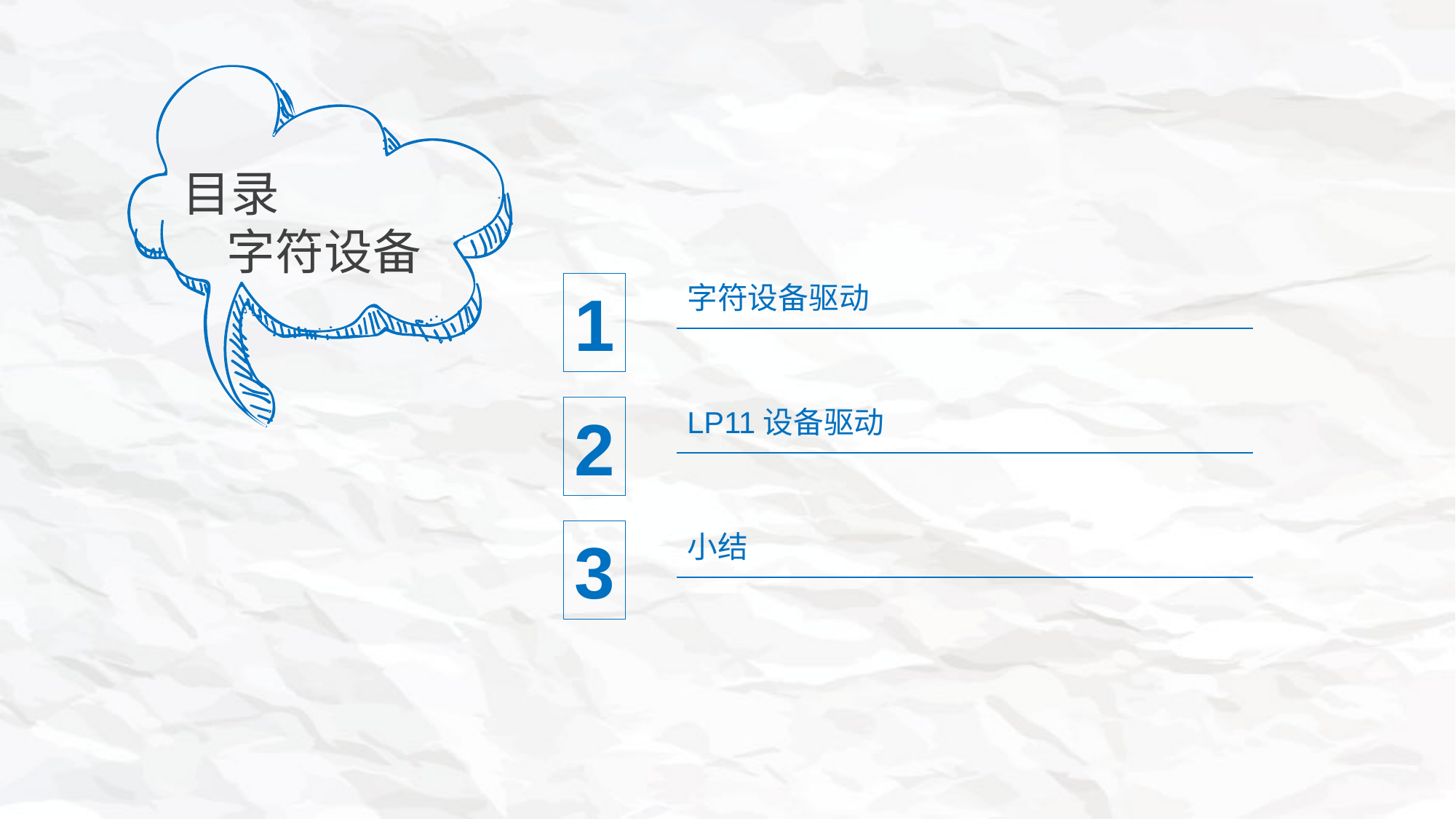

目录
   字符设备
字符设备驱动
1
2
LP11设备驱动
3
小结